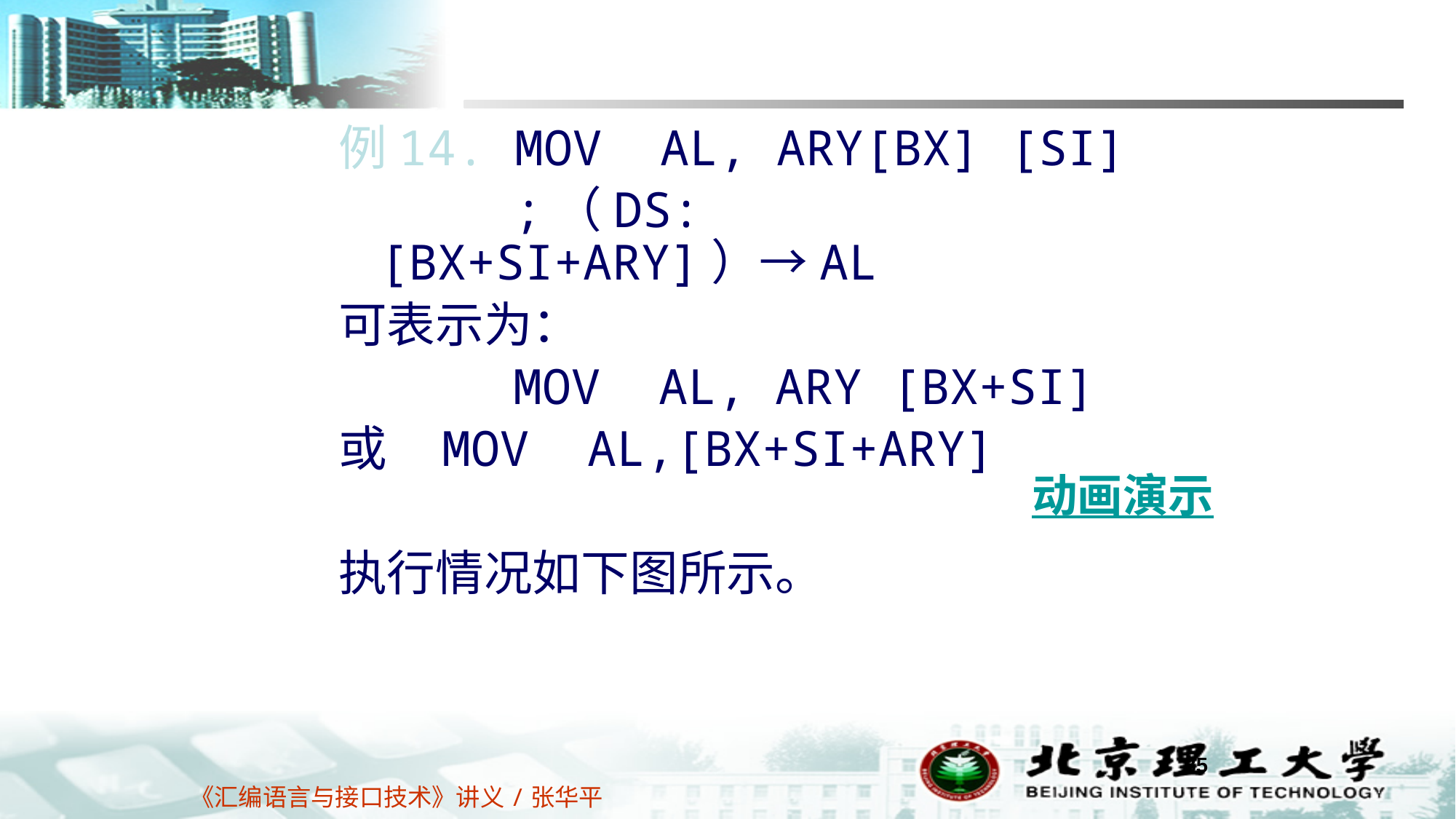

例14. MOV  AL, ARY[BX] [SI]
      ;（DS:[BX+SI+ARY]）→AL
可表示为：
      MOV  AL, ARY [BX+SI]
或    MOV  AL,[BX+SI+ARY]

执行情况如下图所示。
动画演示
35